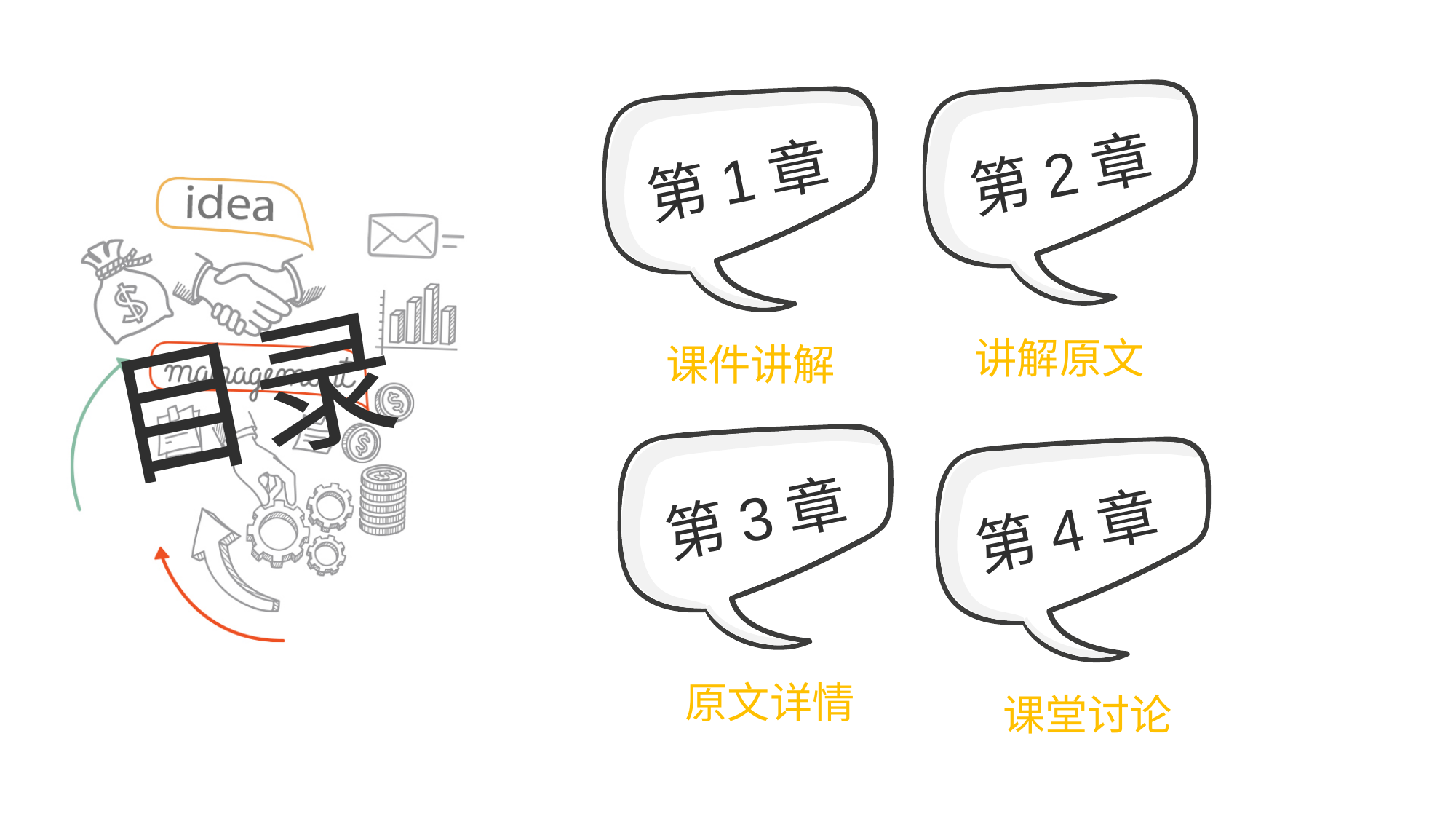

第2章

第1章
目录
讲解原文
课件讲解

第3章

第4章
原文详情
课堂讨论